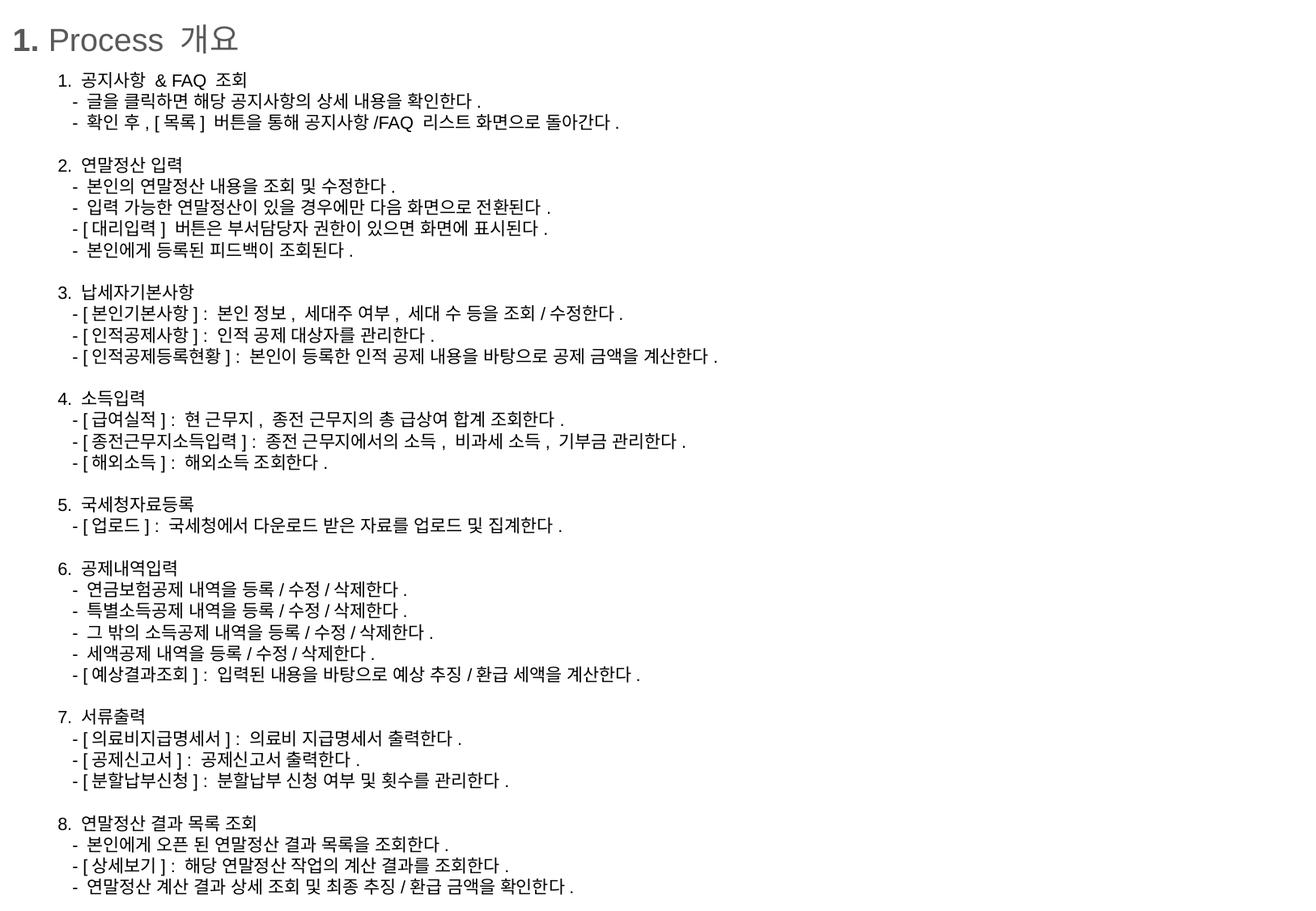

1. Process 개요
1. 공지사항 & FAQ 조회
   - 글을 클릭하면 해당 공지사항의 상세 내용을 확인한다.
   - 확인 후, [목록] 버튼을 통해 공지사항/FAQ 리스트 화면으로 돌아간다.

2. 연말정산 입력
   - 본인의 연말정산 내용을 조회 및 수정한다.
   - 입력 가능한 연말정산이 있을 경우에만 다음 화면으로 전환된다.
   - [대리입력] 버튼은 부서담당자 권한이 있으면 화면에 표시된다.
   - 본인에게 등록된 피드백이 조회된다.

3. 납세자기본사항
   - [본인기본사항] : 본인 정보, 세대주 여부, 세대 수 등을 조회/수정한다.
   - [인적공제사항] : 인적 공제 대상자를 관리한다.
   - [인적공제등록현황] : 본인이 등록한 인적 공제 내용을 바탕으로 공제 금액을 계산한다.

4. 소득입력
   - [급여실적] : 현 근무지, 종전 근무지의 총 급상여 합계 조회한다.
   - [종전근무지소득입력] : 종전 근무지에서의 소득, 비과세 소득, 기부금 관리한다.
   - [해외소득] : 해외소득 조회한다.

5. 국세청자료등록
   - [업로드] : 국세청에서 다운로드 받은 자료를 업로드 및 집계한다.

6. 공제내역입력
   - 연금보험공제 내역을 등록/수정/삭제한다.
   - 특별소득공제 내역을 등록/수정/삭제한다.
   - 그 밖의 소득공제 내역을 등록/수정/삭제한다.
   - 세액공제 내역을 등록/수정/삭제한다.
   - [예상결과조회] : 입력된 내용을 바탕으로 예상 추징/환급 세액을 계산한다.

7. 서류출력
   - [의료비지급명세서] : 의료비 지급명세서 출력한다.
   - [공제신고서] : 공제신고서 출력한다.
   - [분할납부신청] : 분할납부 신청 여부 및 횟수를 관리한다.

8. 연말정산 결과 목록 조회
   - 본인에게 오픈 된 연말정산 결과 목록을 조회한다.
   - [상세보기] : 해당 연말정산 작업의 계산 결과를 조회한다.
   - 연말정산 계산 결과 상세 조회 및 최종 추징/환급 금액을 확인한다.